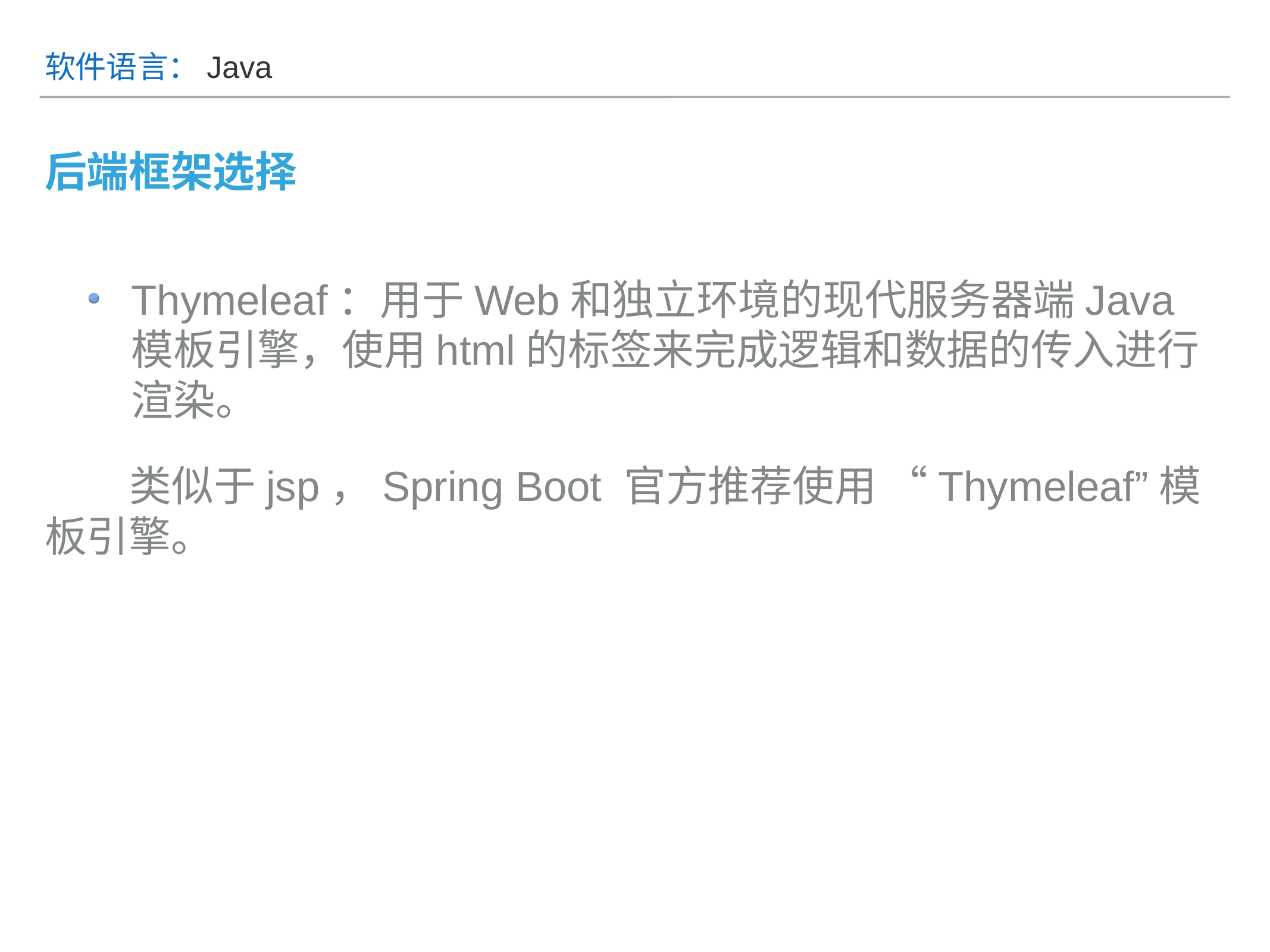

软件语言：Java
# 后端框架选择
Thymeleaf：用于Web和独立环境的现代服务器端Java模板引擎，使用html的标签来完成逻辑和数据的传入进行渲染。
        类似于jsp，Spring Boot 官方推荐使用 “Thymeleaf”模板引擎。